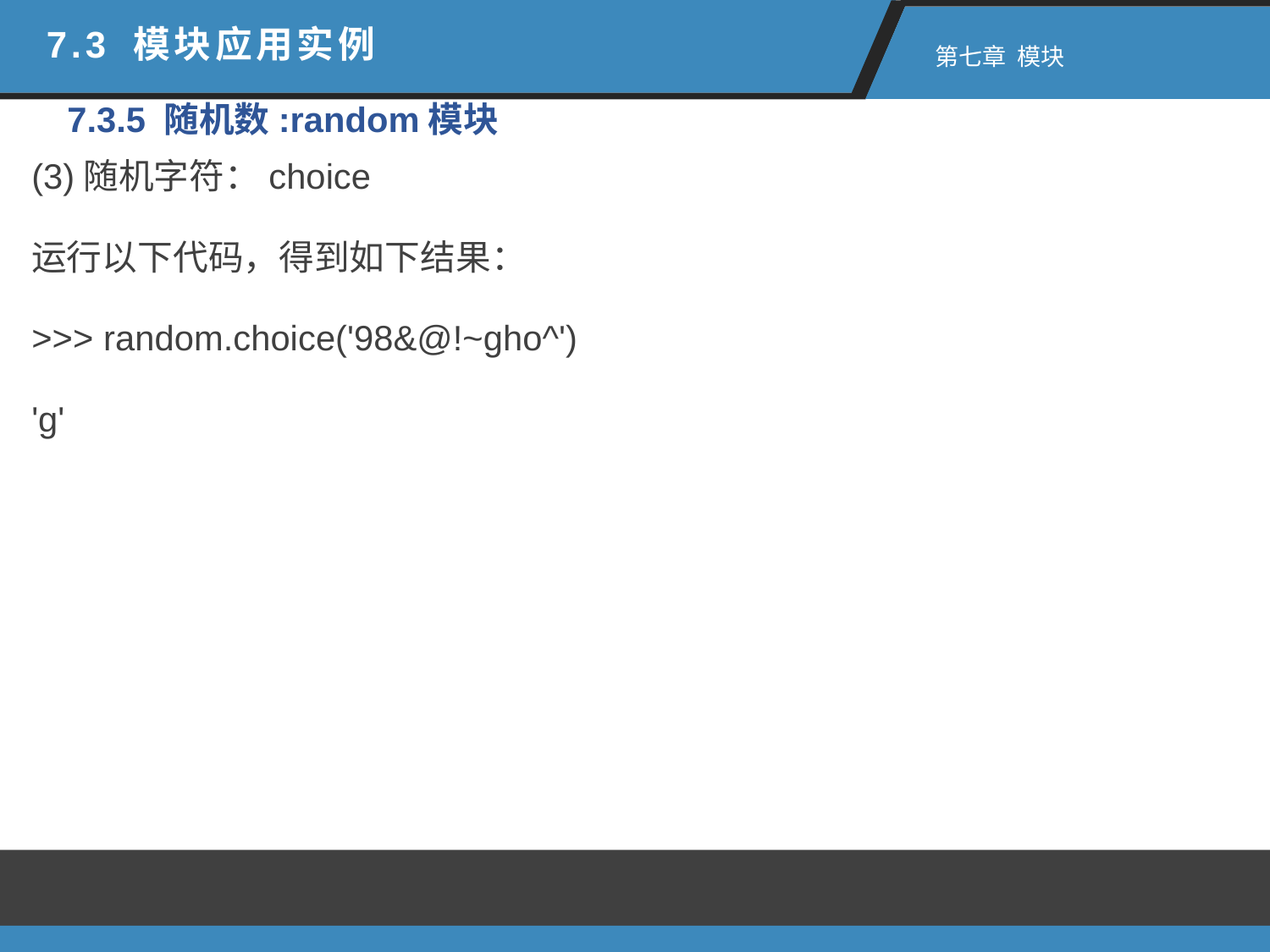

7.3 模块应用实例
  第七章  模块
7.3.5 随机数:random模块
(3)随机字符：choice
运行以下代码，得到如下结果：
>>> random.choice('98&@!~gho^')
'g'